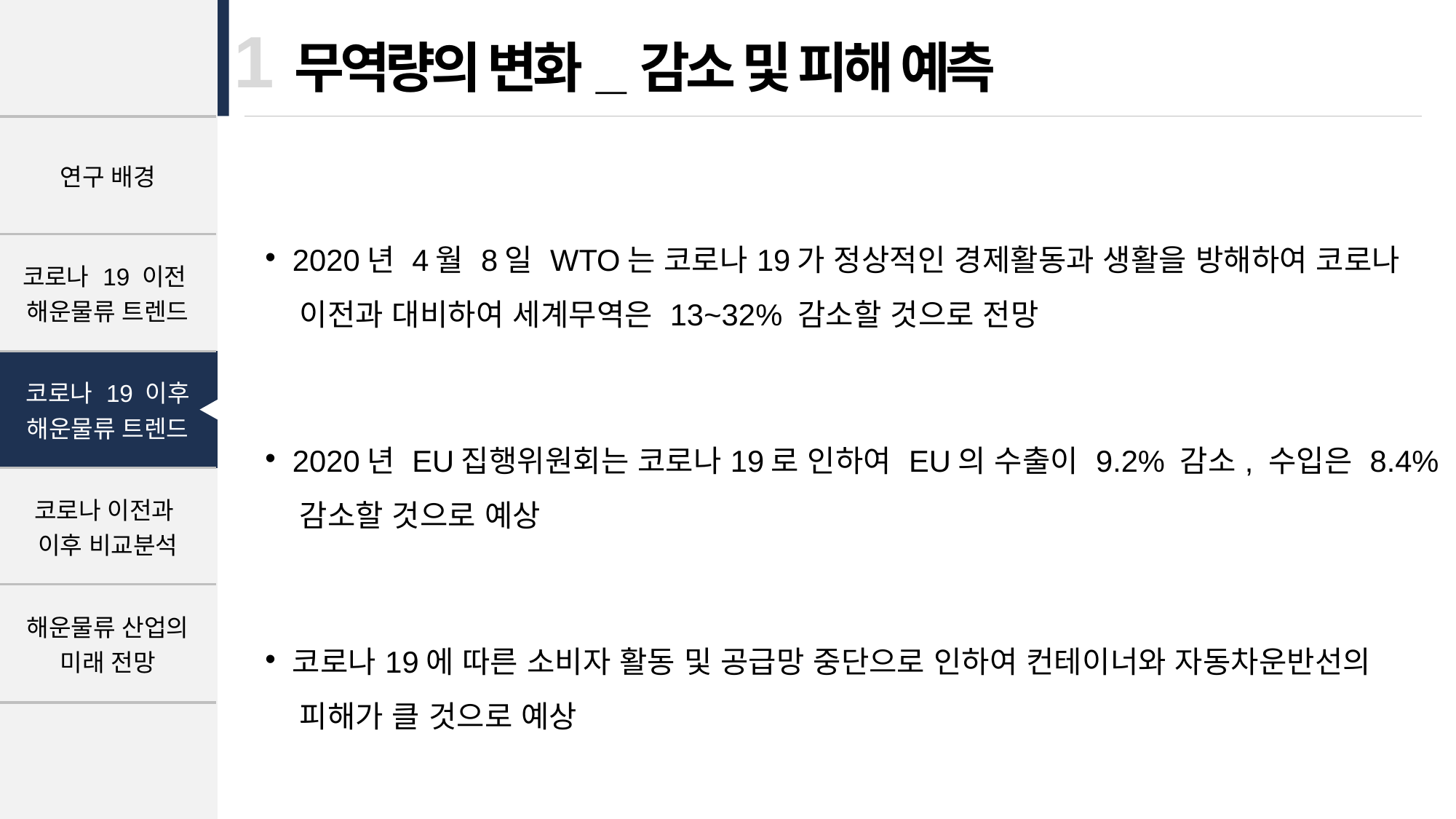

|  |
| --- |
| 연구 배경 |
| 코로나 19 이전 해운물류 트렌드 |
| 코로나 19 이후 해운물류 트렌드 |
| 코로나 이전과 이후 비교분석 |
| 해운물류 산업의 미래 전망 |
|  |

1
무역량의 변화_감소 및 피해 예측
2020년 4월 8일 WTO는 코로나19가 정상적인 경제활동과 생활을 방해하여 코로나
   이전과 대비하여 세계무역은 13~32% 감소할 것으로 전망

2020년 EU집행위원회는 코로나19로 인하여 EU의 수출이 9.2% 감소, 수입은 8.4%
   감소할 것으로 예상

코로나19에 따른 소비자 활동 및 공급망 중단으로 인하여 컨테이너와 자동차운반선의
   피해가 클 것으로 예상